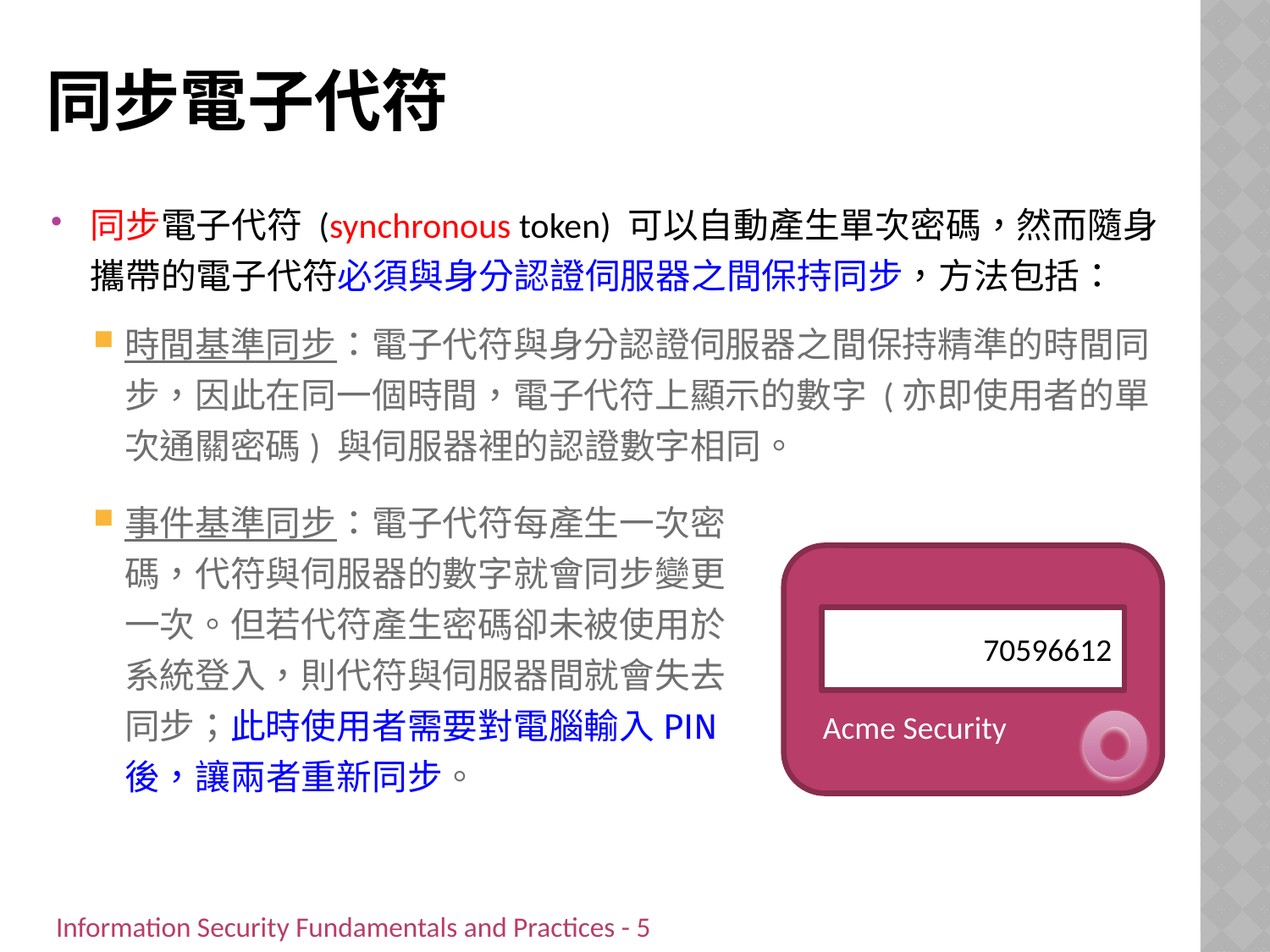

# 同步電子代符
同步電子代符 (synchronous token) 可以自動產生單次密碼，然而隨身攜帶的電子代符必須與身分認證伺服器之間保持同步，方法包括：
時間基準同步：電子代符與身分認證伺服器之間保持精準的時間同步，因此在同一個時間，電子代符上顯示的數字 (亦即使用者的單次通關密碼) 與伺服器裡的認證數字相同。
事件基準同步：電子代符每產生一次密碼，代符與伺服器的數字就會同步變更一次。但若代符產生密碼卻未被使用於系統登入，則代符與伺服器間就會失去同步；此時使用者需要對電腦輸入PIN後，讓兩者重新同步。

  Acme Security
70596612